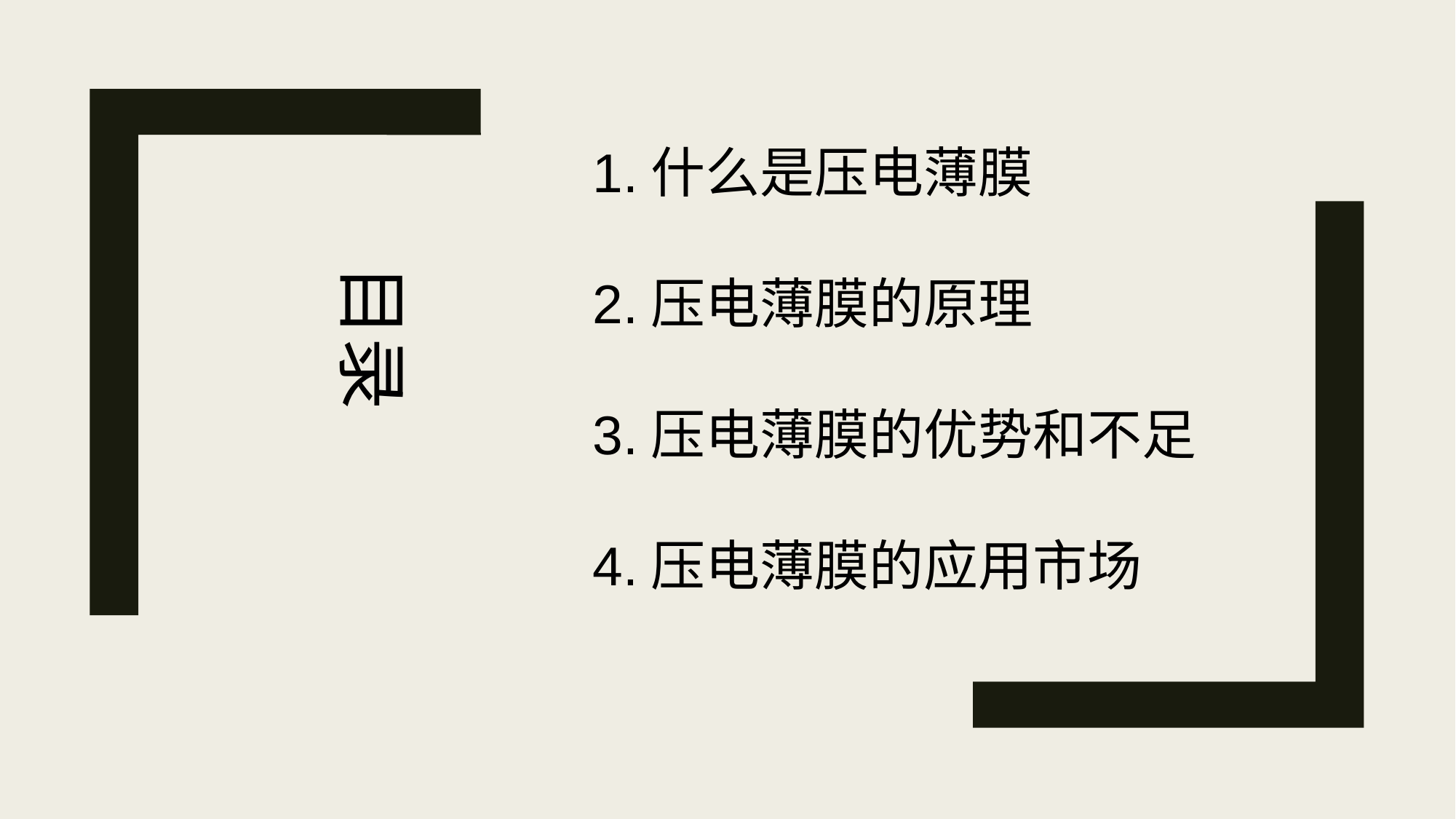

1.什么是压电薄膜

2.压电薄膜的原理

3.压电薄膜的优势和不足

4.压电薄膜的应用市场
目录